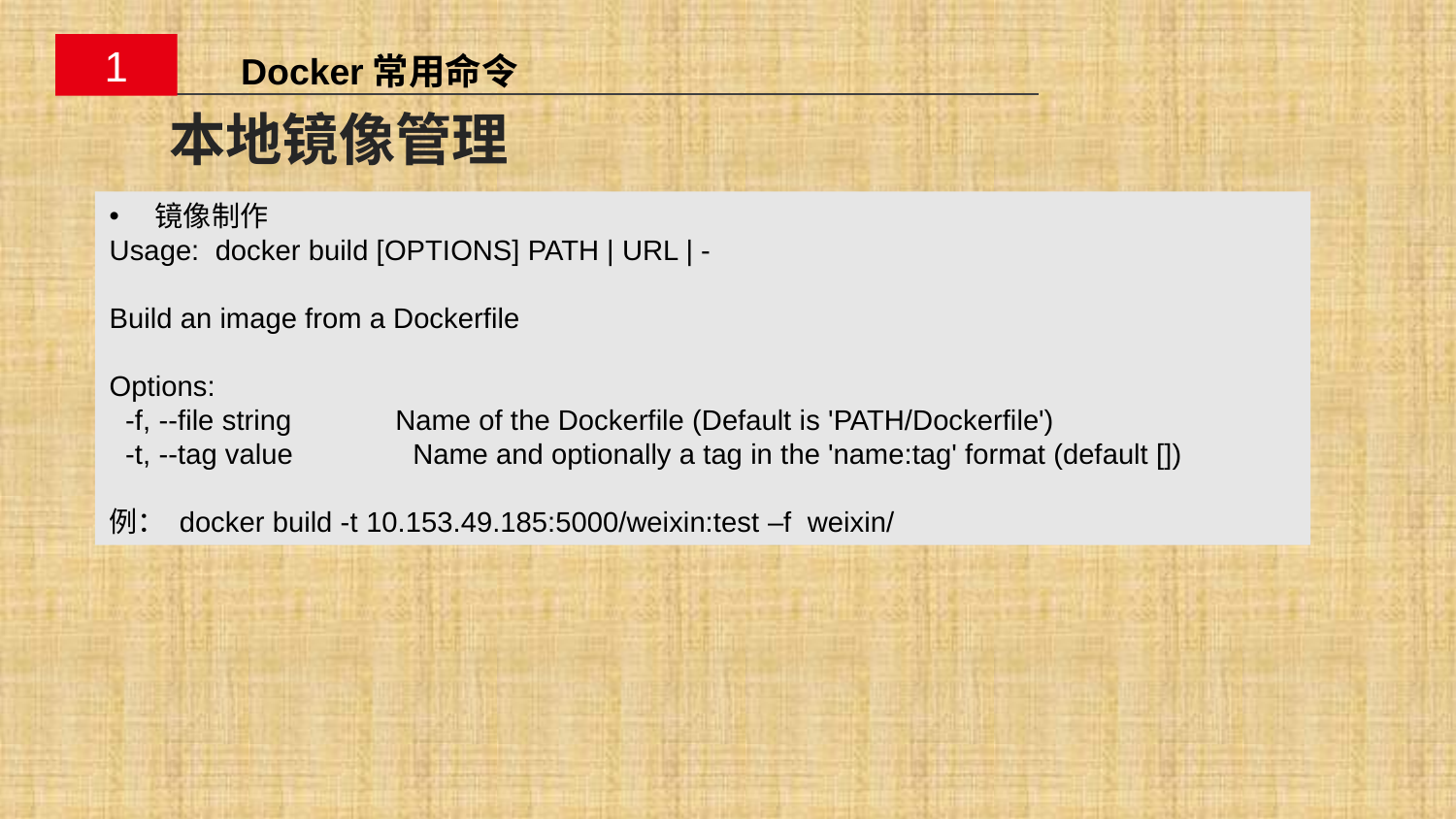

1
Docker常用命令
# 本地镜像管理
镜像制作
Usage:  docker build [OPTIONS] PATH | URL | -

Build an image from a Dockerfile

Options:
  -f, --file string             Name of the Dockerfile (Default is 'PATH/Dockerfile')
  -t, --tag value               Name and optionally a tag in the 'name:tag' format (default [])

例： docker build -t 10.153.49.185:5000/weixin:test –f  weixin/